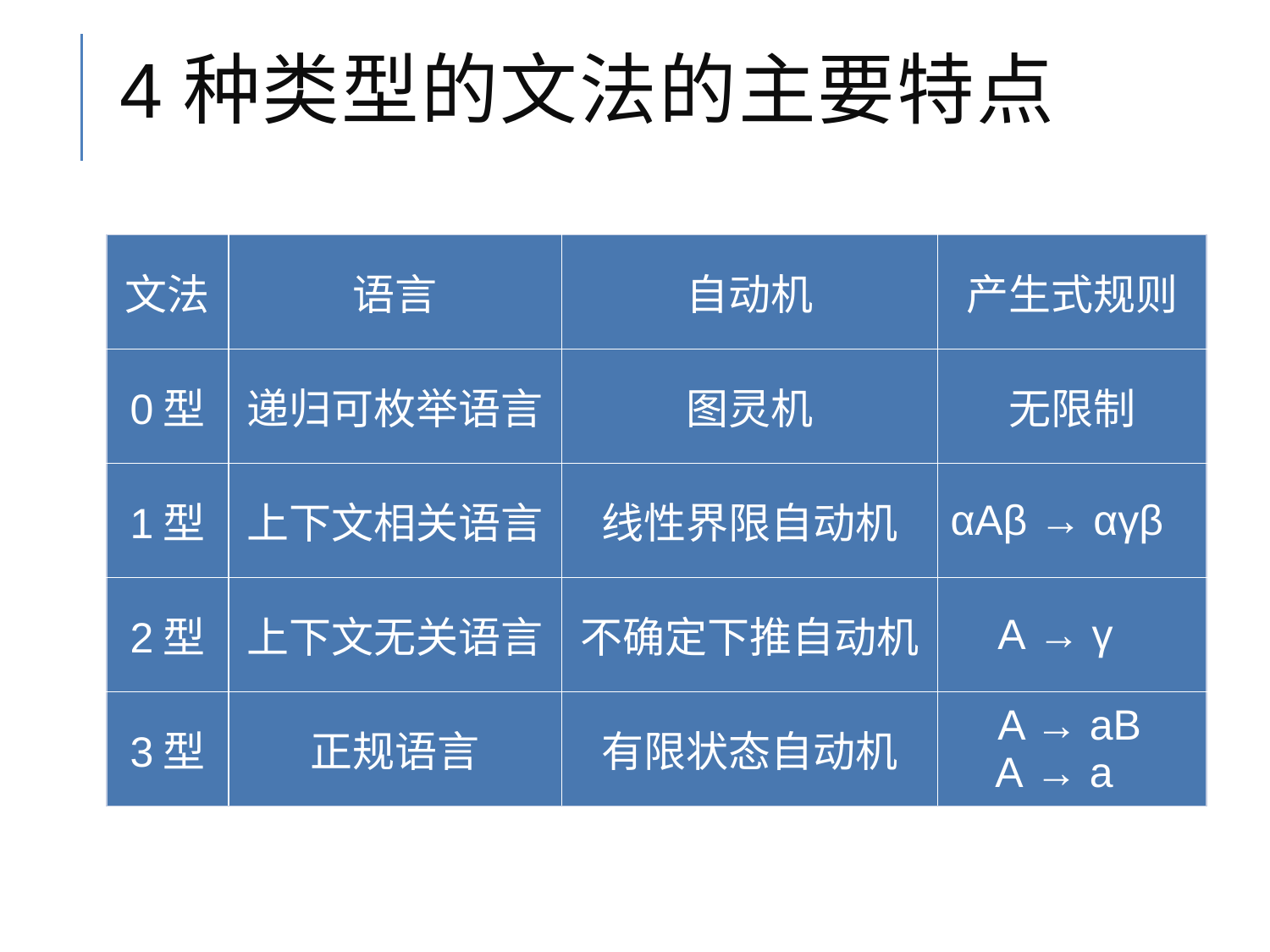

# 4种类型的文法的主要特点
| 文法 | 语言 | 自动机 | 产生式规则 |
| --- | --- | --- | --- |
| 0型 | 递归可枚举语言 | 图灵机 | 无限制 |
| 1型 | 上下文相关语言 | 线性界限自动机 | αAβ → αγβ |
| 2型 | 上下文无关语言 | 不确定下推自动机 | A → γ |
| 3型 | 正规语言 | 有限状态自动机 | A → aB A → a |
46